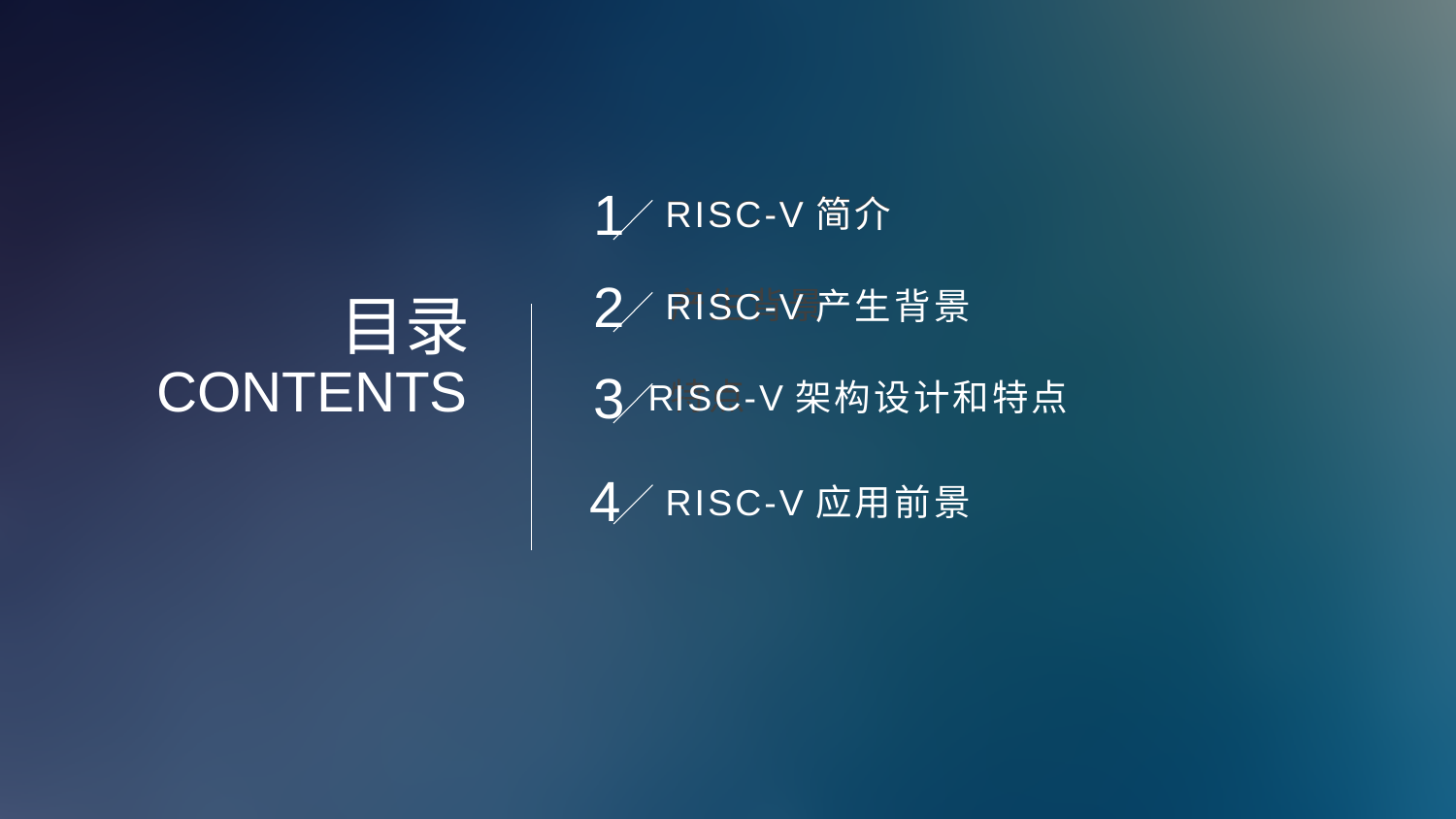

1
RISC-V简介
RISC-V简介
2
产生背景
RISC-V产生背景
目录
CONTENTS
3
特点
RISC-V架构设计和特点
4
RISC-V应用前景